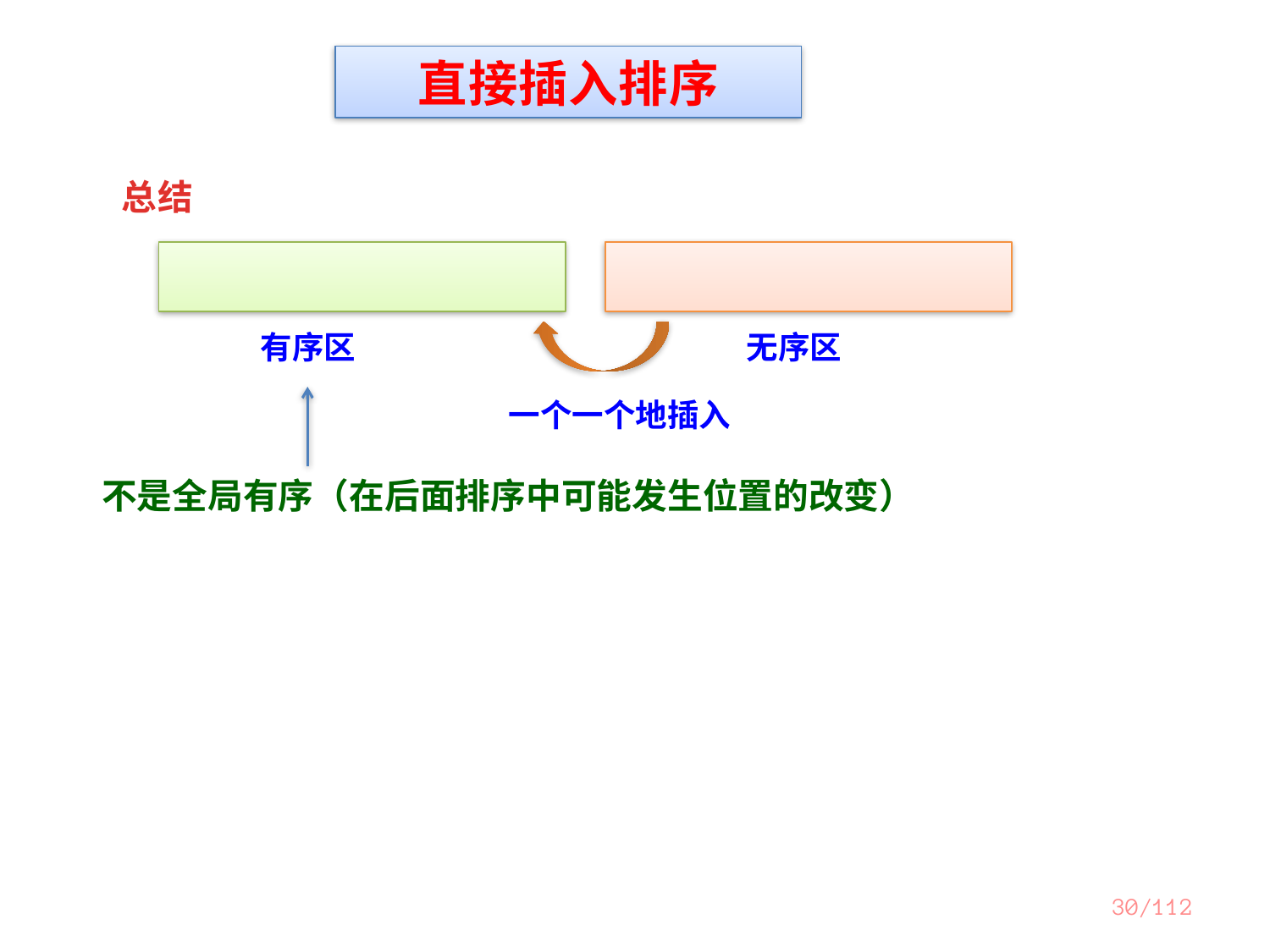

直接插入排序
总结

有序区
无序区

一个一个地插入
不是全局有序（在后面排序中可能发生位置的改变）
30/112